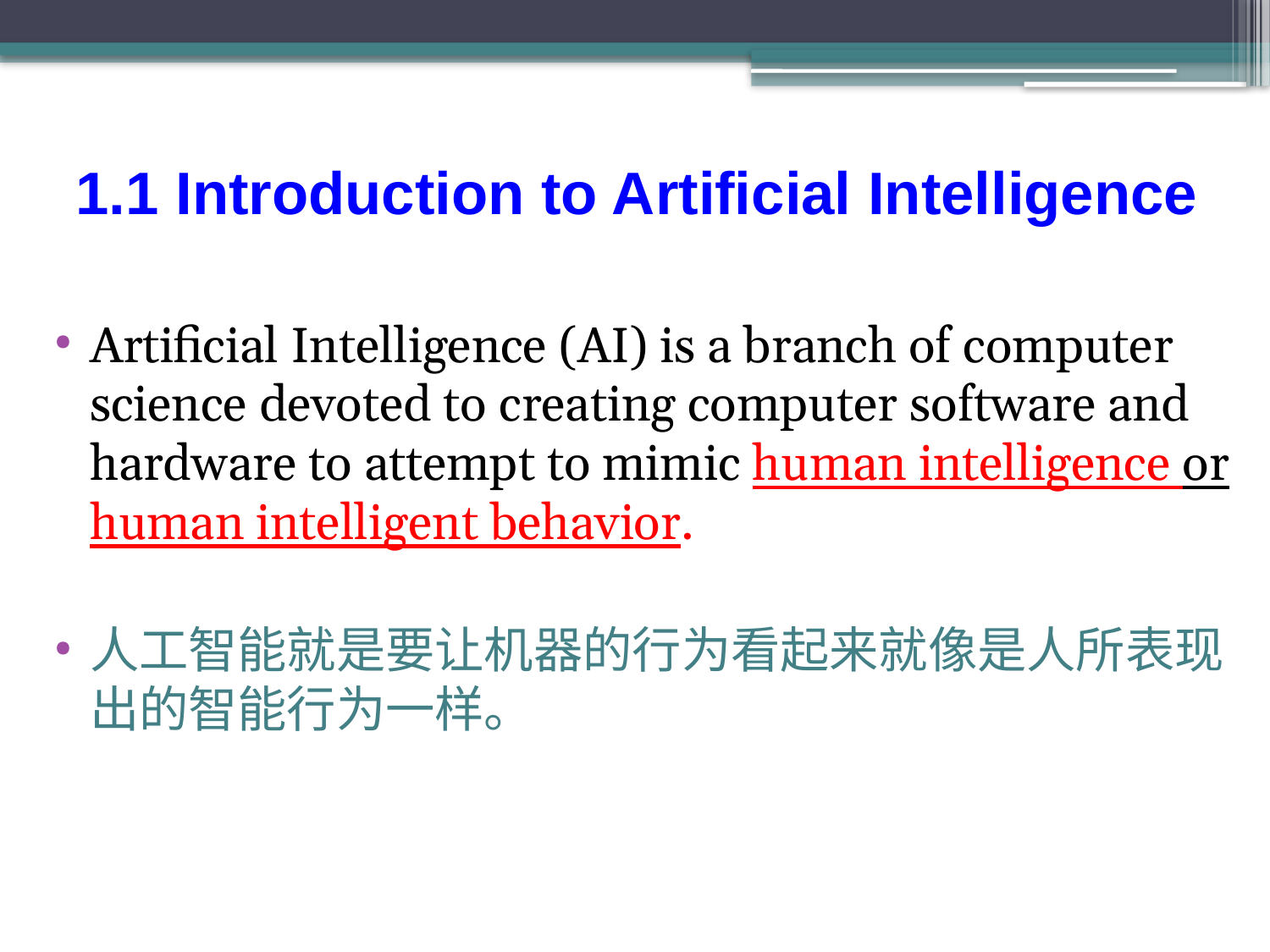

# 1.1 Introduction to Artificial Intelligence
Artificial Intelligence (AI) is a branch of computer science devoted to creating computer software and hardware to attempt to mimic human intelligence or human intelligent behavior.

人工智能就是要让机器的行为看起来就像是人所表现出的智能行为一样。